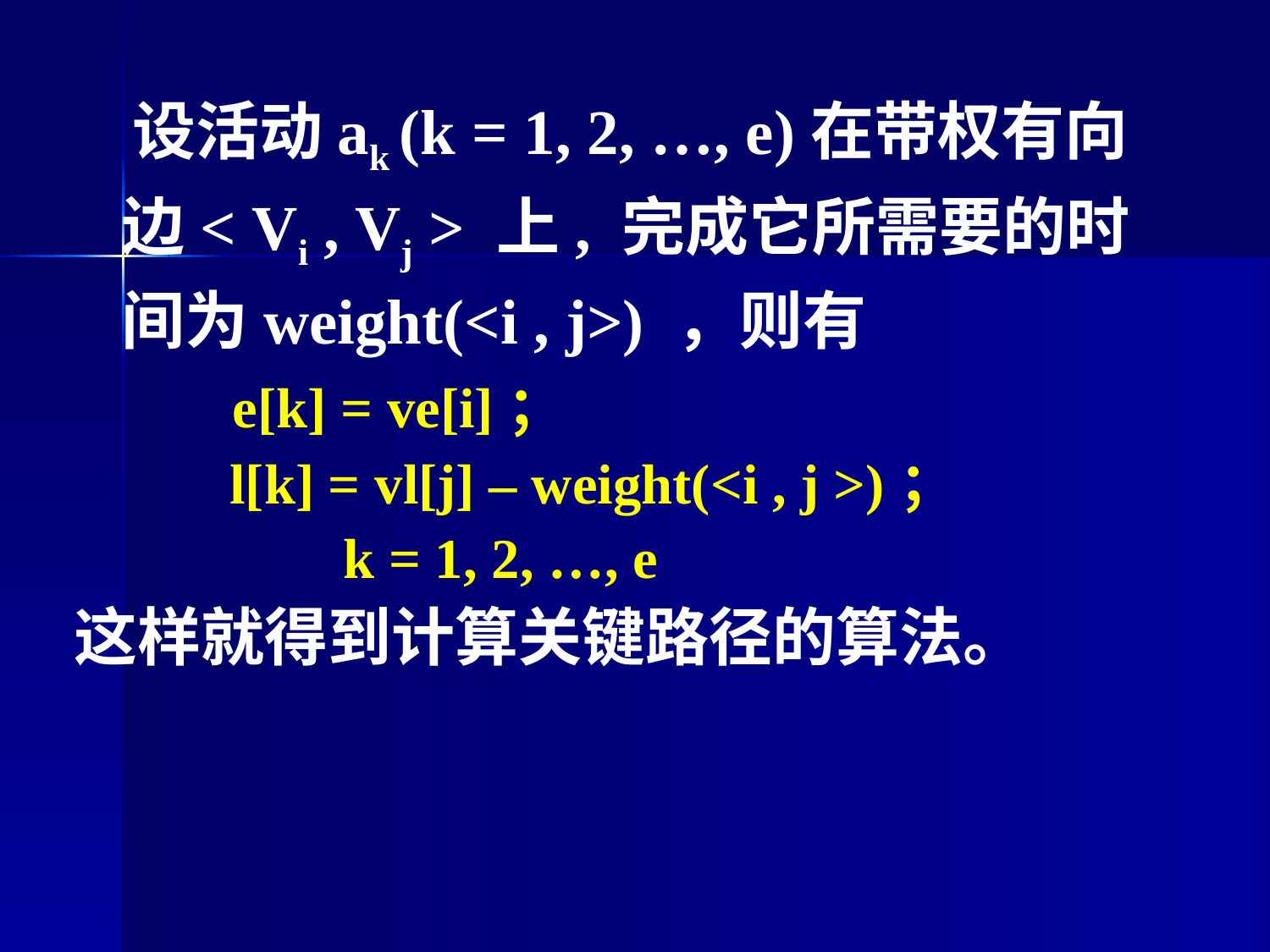

设活动ak (k = 1, 2, …, e)在带权有向边< Vi , Vj > 上, 完成它所需要的时间为weight(<i , j>) ，则有
          e[k] = ve[i]；
           l[k] = vl[j] – weight(<i , j >)；
                   k = 1, 2, …, e
这样就得到计算关键路径的算法。